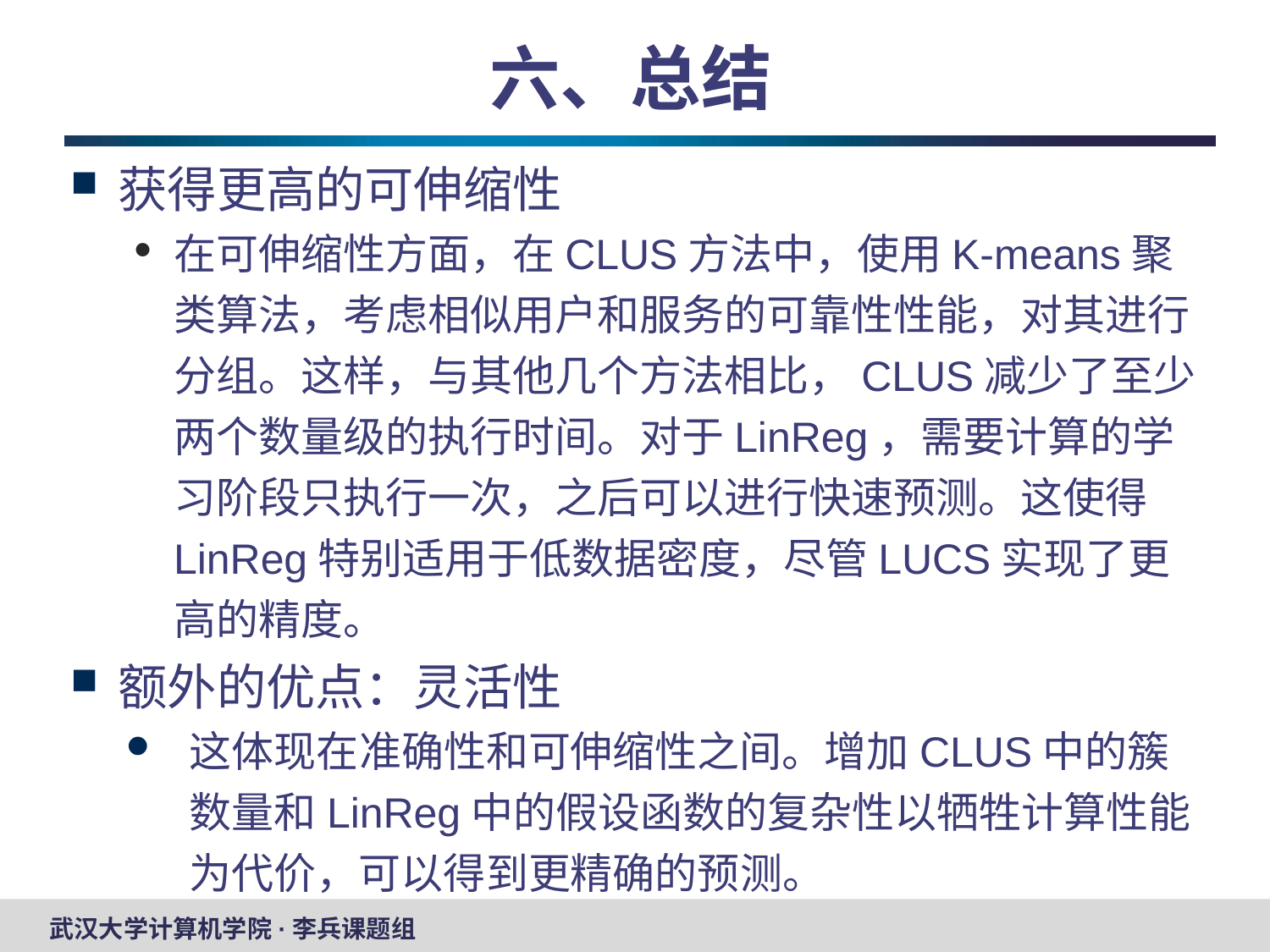

# 六、总结
获得更高的可伸缩性
在可伸缩性方面，在CLUS方法中，使用K-means聚类算法，考虑相似用户和服务的可靠性性能，对其进行分组。这样，与其他几个方法相比，CLUS减少了至少两个数量级的执行时间。对于LinReg，需要计算的学习阶段只执行一次，之后可以进行快速预测。这使得LinReg特别适用于低数据密度，尽管LUCS实现了更高的精度。
额外的优点：灵活性
这体现在准确性和可伸缩性之间。增加CLUS中的簇数量和LinReg中的假设函数的复杂性以牺牲计算性能为代价，可以得到更精确的预测。